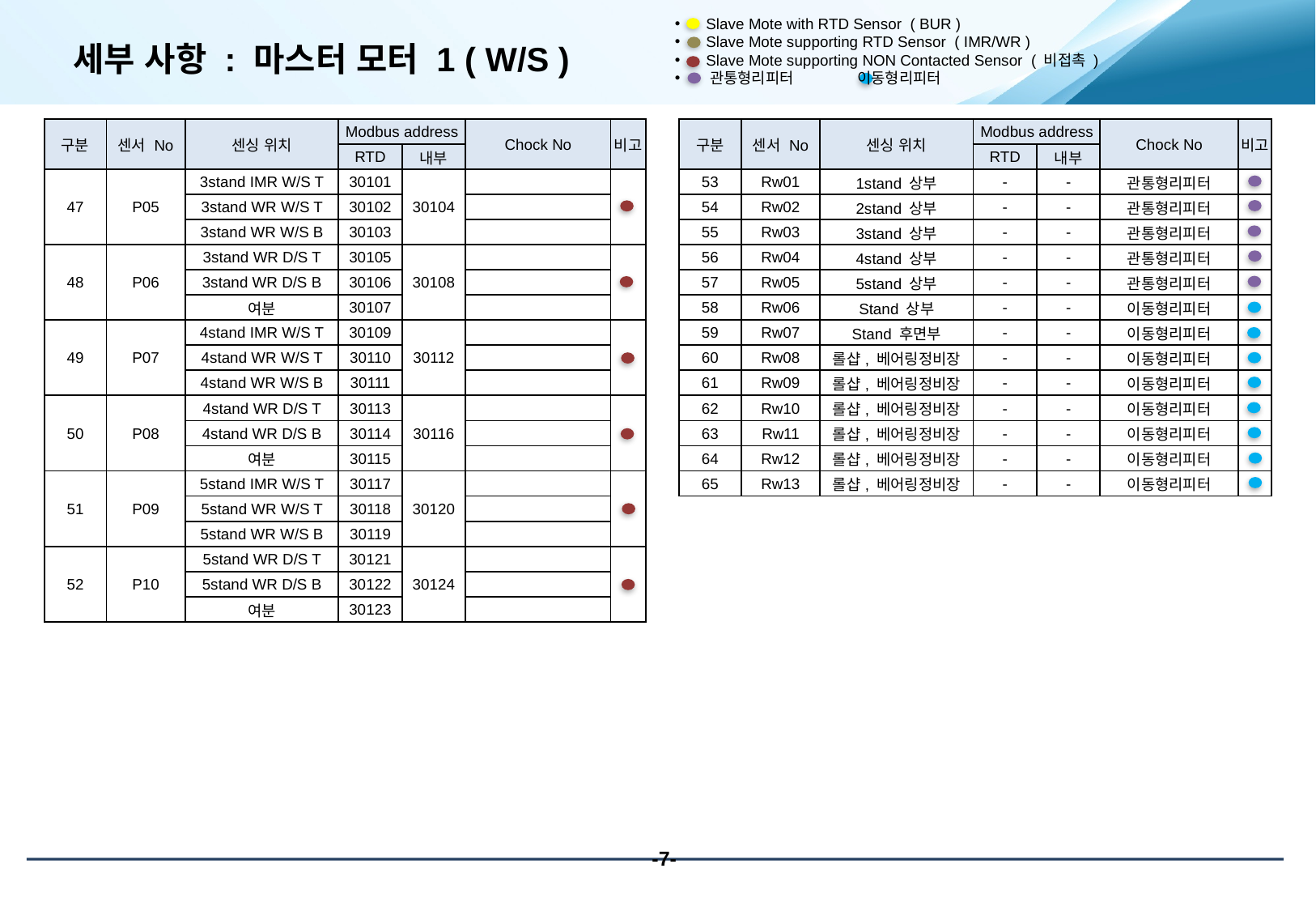

Slave Mote with RTD Sensor  ( BUR )
  Slave Mote supporting RTD Sensor  ( IMR/WR )
  Slave Mote supporting NON Contacted Sensor  ( 비접촉 )
  관통형리피터               이동형리피터

# 세부 사항 : 마스터 모터 1 ( W/S )

| 구분 | 센서 No | 센싱 위치 | Modbus address |  | Chock No | 비고 |
| --- | --- | --- | --- | --- | --- | --- |
|  |  |  | RTD | 내부 |  |  |
| 47 | P05 | 3stand IMR W/S T | 30101 | 30104 |  |  |
|  |  | 3stand WR W/S T | 30102 |  |  |  |
|  |  | 3stand WR W/S B | 30103 |  |  |  |
| 48 | P06 | 3stand WR D/S T | 30105 | 30108 |  |  |
|  |  | 3stand WR D/S B | 30106 |  |  |  |
|  |  | 여분 | 30107 |  |  |  |
| 49 | P07 | 4stand IMR W/S T | 30109 | 30112 |  |  |
|  |  | 4stand WR W/S T | 30110 |  |  |  |
|  |  | 4stand WR W/S B | 30111 |  |  |  |
| 50 | P08 | 4stand WR D/S T | 30113 | 30116 |  |  |
|  |  | 4stand WR D/S B | 30114 |  |  |  |
|  |  | 여분 | 30115 |  |  |  |
| 51 | P09 | 5stand IMR W/S T | 30117 | 30120 |  |  |
|  |  | 5stand WR W/S T | 30118 |  |  |  |
|  |  | 5stand WR W/S B | 30119 |  |  |  |
| 52 | P10 | 5stand WR D/S T | 30121 | 30124 |  |  |
|  |  | 5stand WR D/S B | 30122 |  |  |  |
|  |  | 여분 | 30123 |  |  |  |
| 구분 | 센서 No | 센싱 위치 | Modbus address |  | Chock No | 비고 |
| --- | --- | --- | --- | --- | --- | --- |
|  |  |  | RTD | 내부 |  |  |
| 53 | Rw01 | 1stand 상부 | - | - | 관통형리피터 |  |
| 54 | Rw02 | 2stand 상부 | - | - | 관통형리피터 |  |
| 55 | Rw03 | 3stand 상부 | - | - | 관통형리피터 |  |
| 56 | Rw04 | 4stand 상부 | - | - | 관통형리피터 |  |
| 57 | Rw05 | 5stand 상부 | - | - | 관통형리피터 |  |
| 58 | Rw06 | Stand 상부 | - | - | 이동형리피터 |  |
| 59 | Rw07 | Stand 후면부 | - | - | 이동형리피터 |  |
| 60 | Rw08 | 롤샵, 베어링정비장 | - | - | 이동형리피터 |  |
| 61 | Rw09 | 롤샵, 베어링정비장 | - | - | 이동형리피터 |  |
| 62 | Rw10 | 롤샵, 베어링정비장 | - | - | 이동형리피터 |  |
| 63 | Rw11 | 롤샵, 베어링정비장 | - | - | 이동형리피터 |  |
| 64 | Rw12 | 롤샵, 베어링정비장 | - | - | 이동형리피터 |  |
| 65 | Rw13 | 롤샵, 베어링정비장 | - | - | 이동형리피터 |  |

-7-